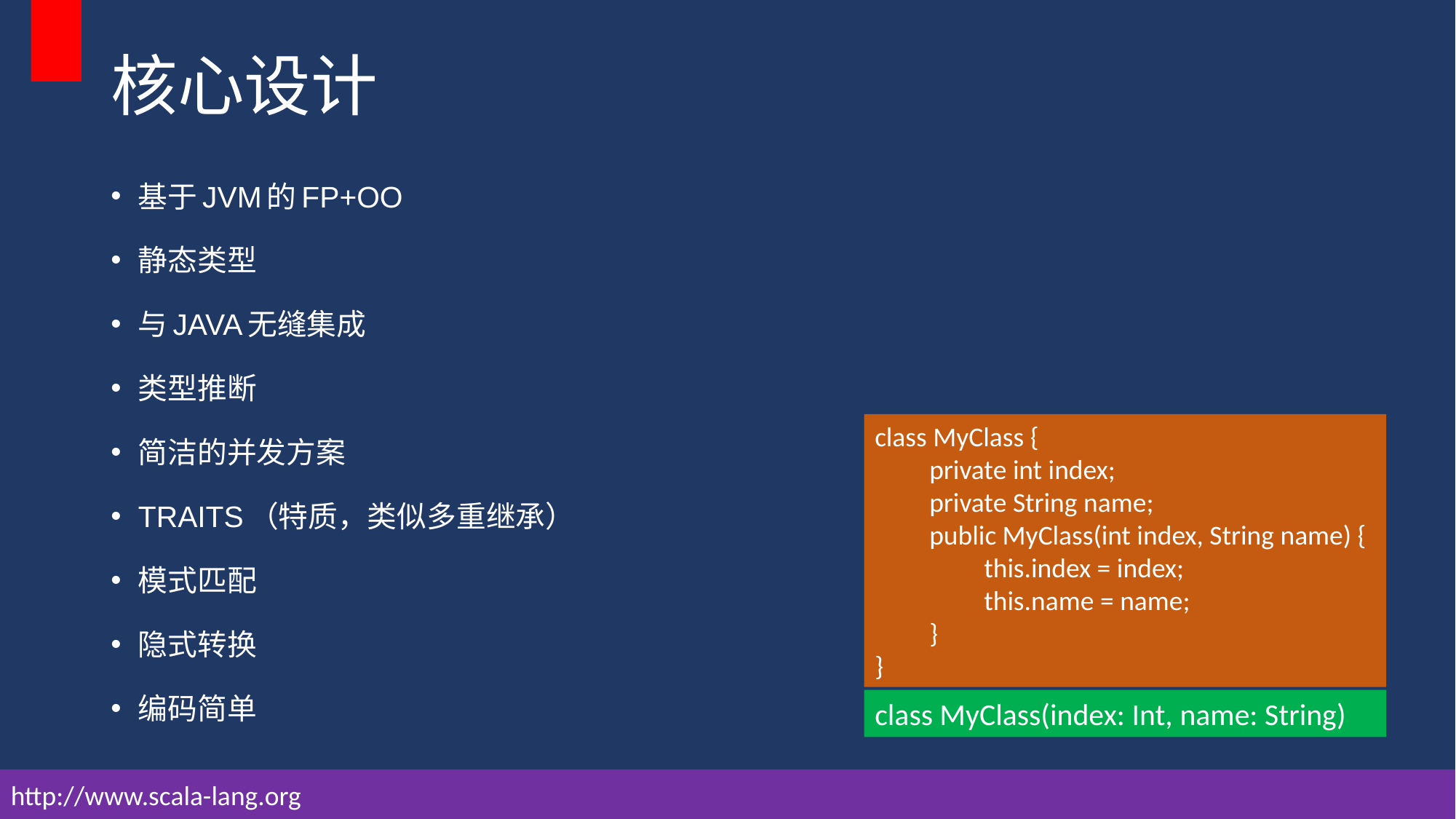

# 核心设计
基于JVM的FP+OO
静态类型
与JAVA无缝集成
类型推断
简洁的并发方案
TRAITS（特质，类似多重继承）
模式匹配
隐式转换
编码简单

class MyClass {
private int index;
private String name;
public MyClass(int index, String name) {
this.index = index;
this.name = name;
}
}
class MyClass(index: Int, name: String)
http://www.scala-lang.org